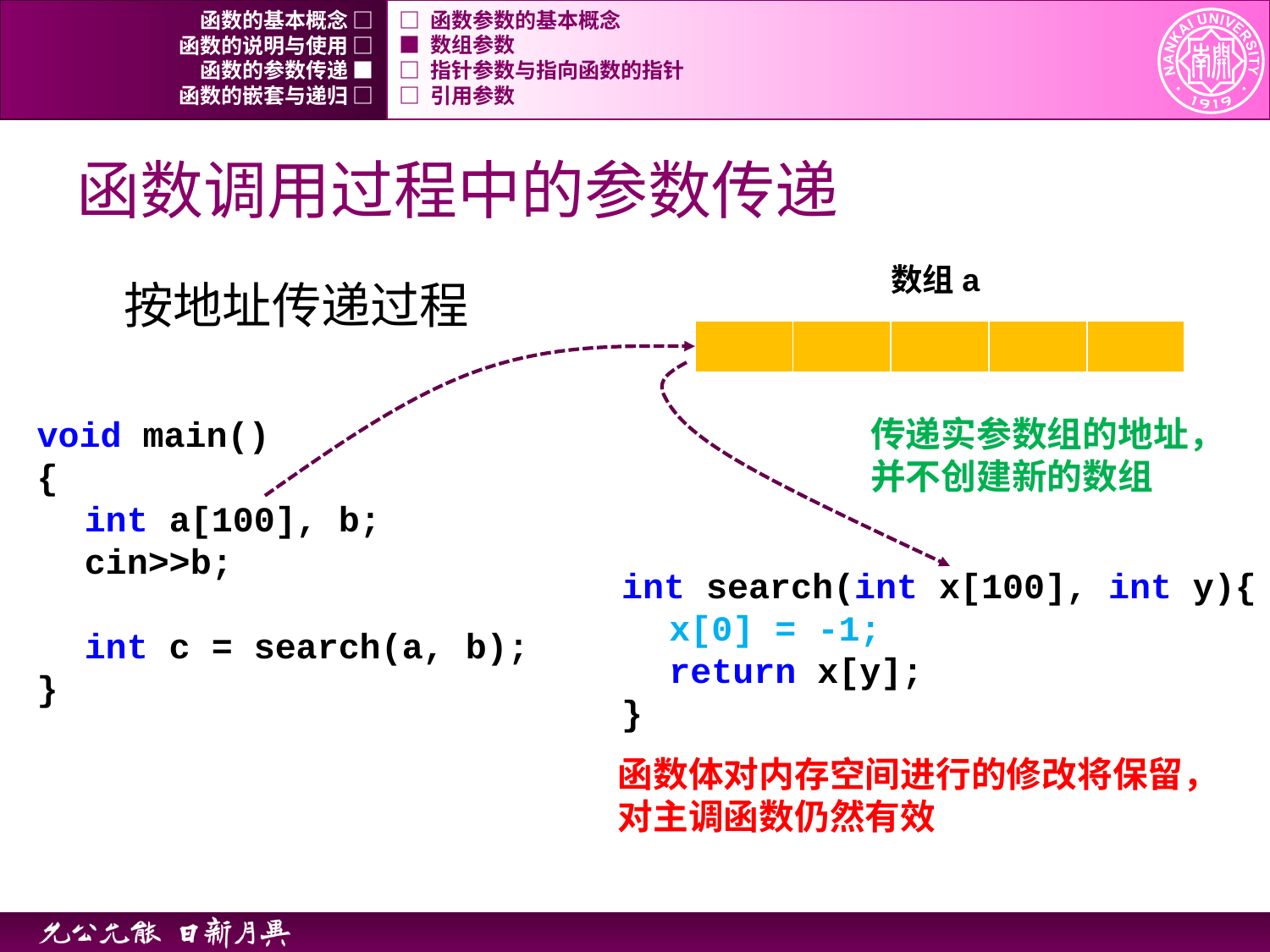

函数的基本概念 □
□ 函数参数的基本概念
函数的说明与使用 □
■ 数组参数
函数的参数传递 ■
□ 指针参数与指向函数的指针
函数的嵌套与递归 □
□ 引用参数
# 函数调用过程中的参数传递
数组a
按地址传递过程
|  |  |  |  |  |
| --- | --- | --- | --- | --- |

void main()
{
	int a[100], b;
	cin>>b;

	int c = search(a, b);
}

传递实参数组的地址，并不创建新的数组
int search(int x[100], int y){
	x[0] = -1;
	return x[y];
}

函数体对内存空间进行的修改将保留，对主调函数仍然有效